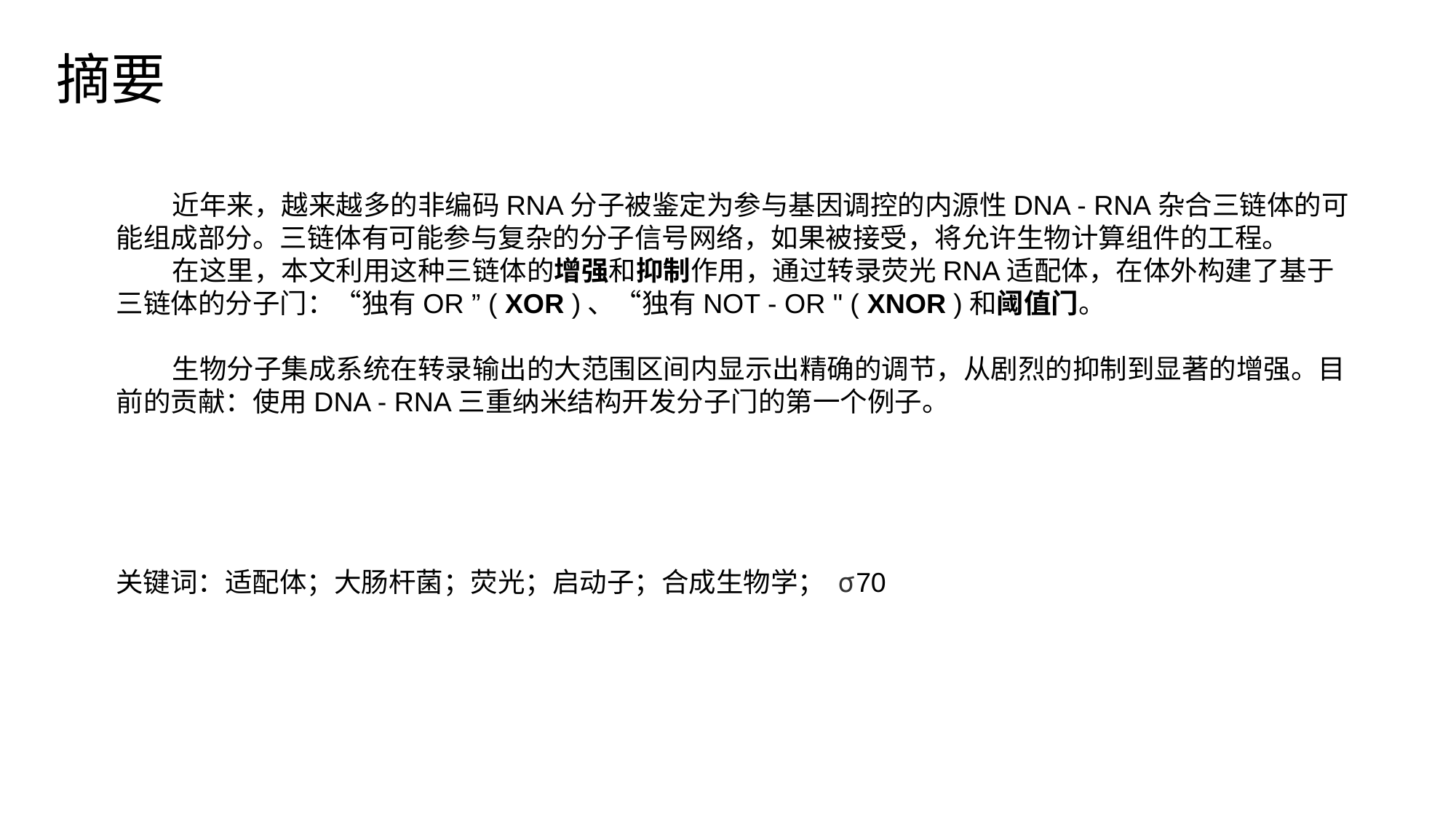

# 摘要
        近年来，越来越多的非编码RNA分子被鉴定为参与基因调控的内源性DNA - RNA杂合三链体的可能组成部分。三链体有可能参与复杂的分子信号网络，如果被接受，将允许生物计算组件的工程。
        在这里，本文利用这种三链体的增强和抑制作用，通过转录荧光RNA适配体，在体外构建了基于三链体的分子门：“独有OR ” ( XOR )、“独有NOT - OR " ( XNOR )和阈值门。
        生物分子集成系统在转录输出的大范围区间内显示出精确的调节，从剧烈的抑制到显著的增强。目前的贡献：使用DNA - RNA三重纳米结构开发分子门的第一个例子。
关键词：适配体；大肠杆菌；荧光；启动子；合成生物学； σ70